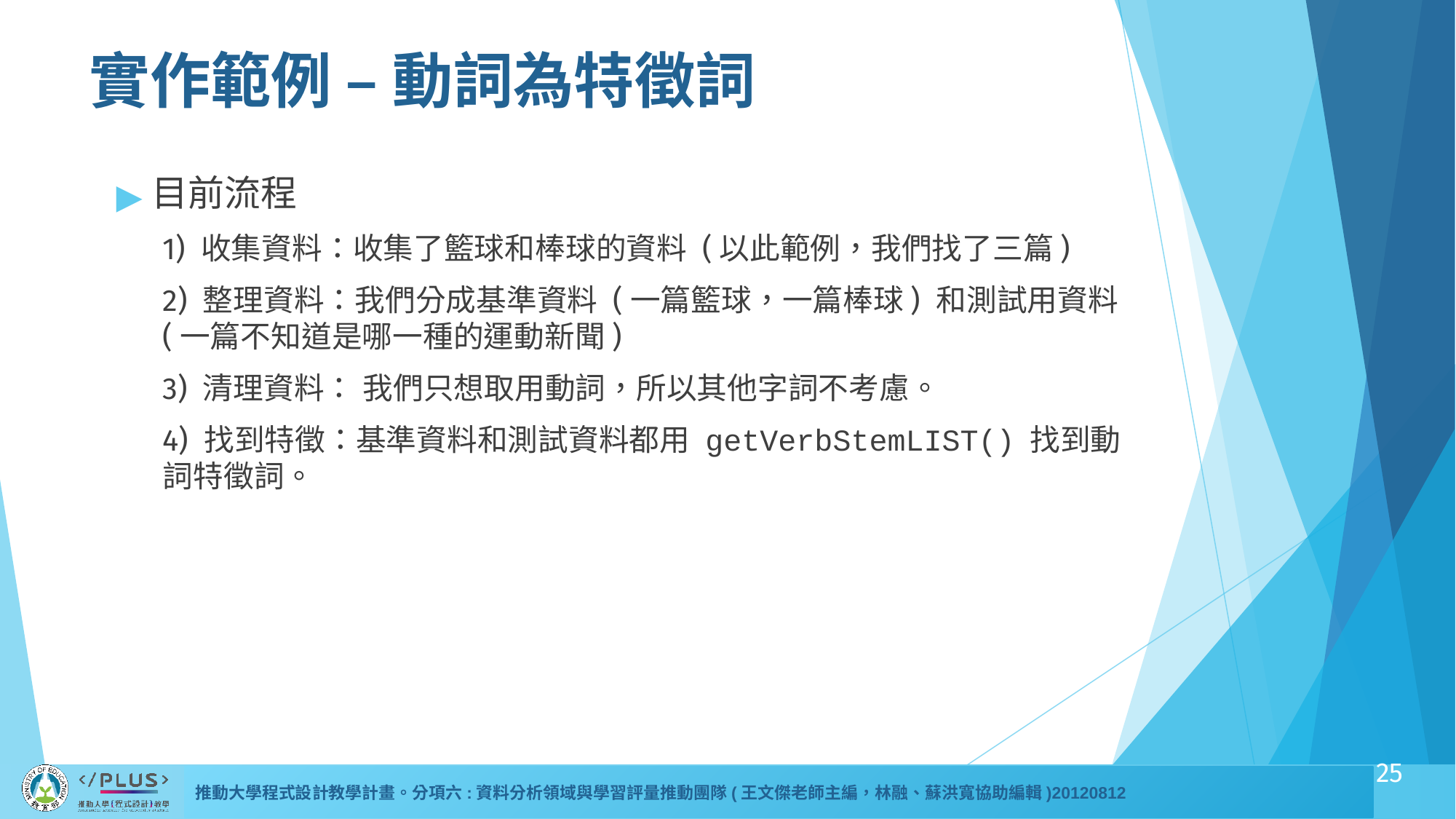

# 實作範例 – 動詞為特徵詞
目前流程
1) 收集資料：收集了籃球和棒球的資料 (以此範例，我們找了三篇)
2) 整理資料：我們分成基準資料 (一篇籃球，一篇棒球) 和測試用資料 (一篇不知道是哪一種的運動新聞)
3) 清理資料： 我們只想取用動詞，所以其他字詞不考慮。
4) 找到特徵：基準資料和測試資料都用 getVerbStemLIST() 找到動詞特徵詞。

25